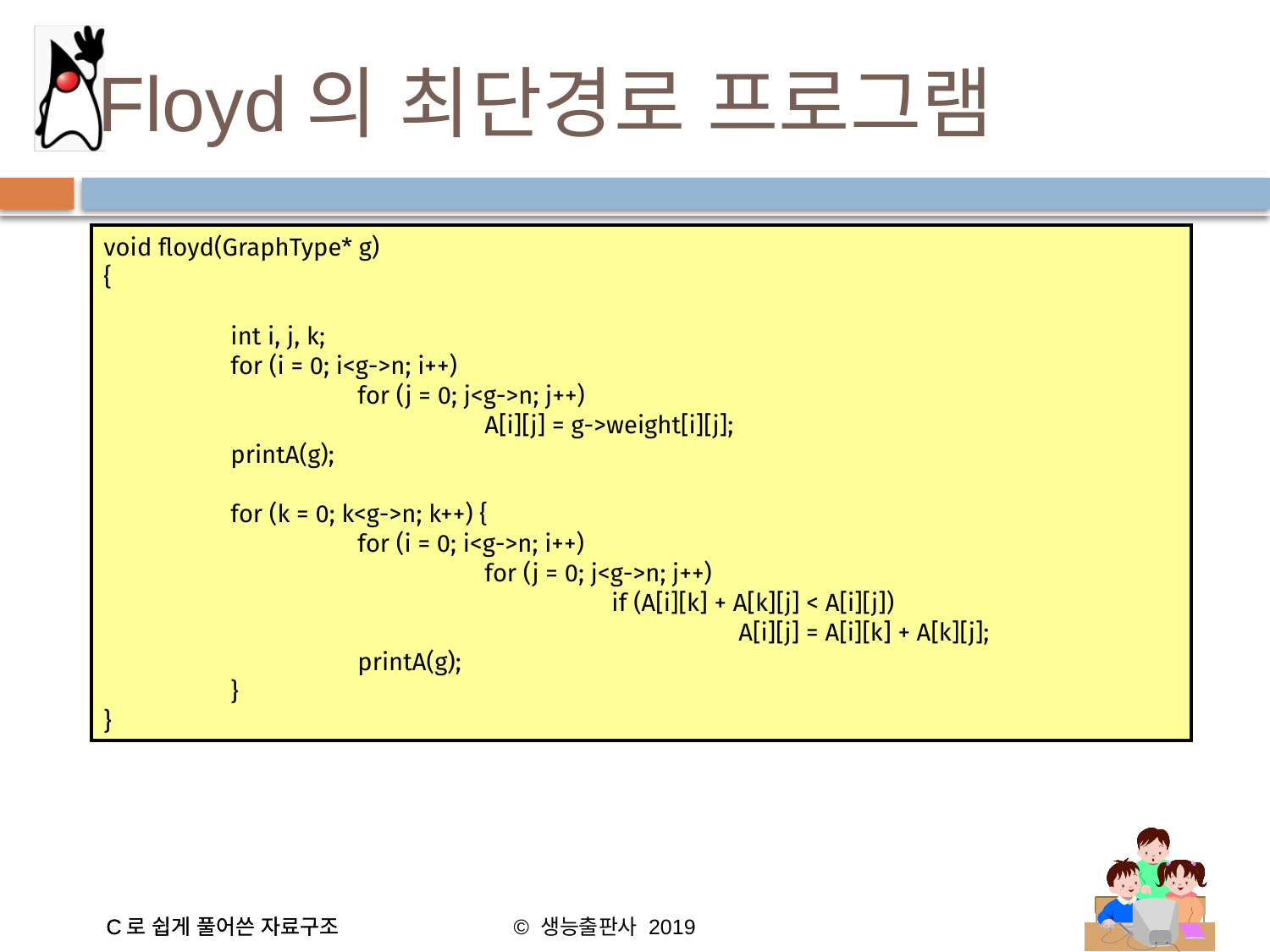

# Floyd의 최단경로 프로그램
void floyd(GraphType* g)
{

	int i, j, k;
	for (i = 0; i<g->n; i++)
		for (j = 0; j<g->n; j++)
			A[i][j] = g->weight[i][j];
	printA(g);

	for (k = 0; k<g->n; k++) {
		for (i = 0; i<g->n; i++)
			for (j = 0; j<g->n; j++)
				if (A[i][k] + A[k][j] < A[i][j])
					A[i][j] = A[i][k] + A[k][j];
		printA(g);
	}
}